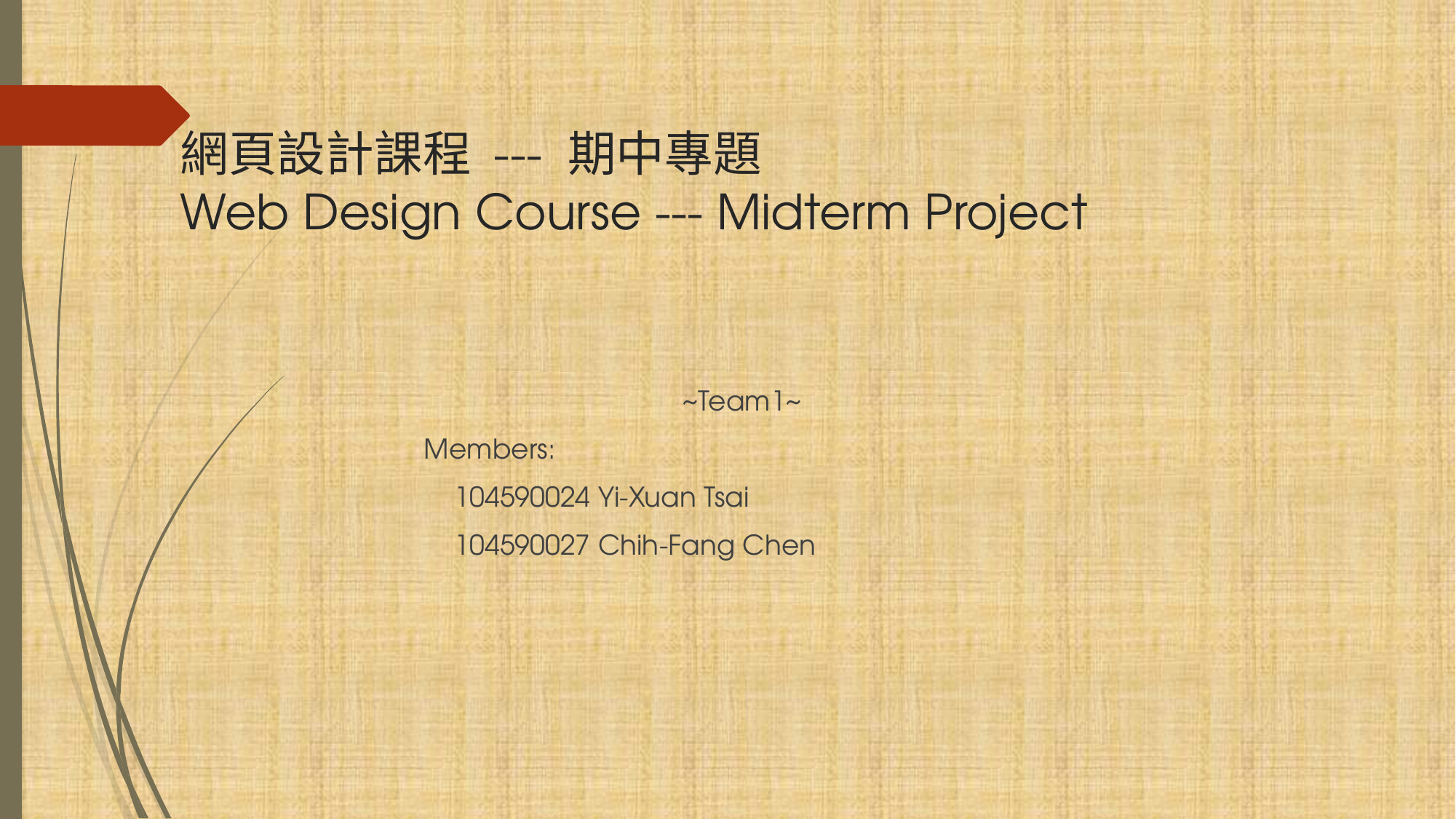

# 網頁設計課程 --- 期中專題 Web Design Course --- Midterm Project
~Team1~
Members:
    104590024 Yi-Xuan Tsai
    104590027 Chih-Fang Chen